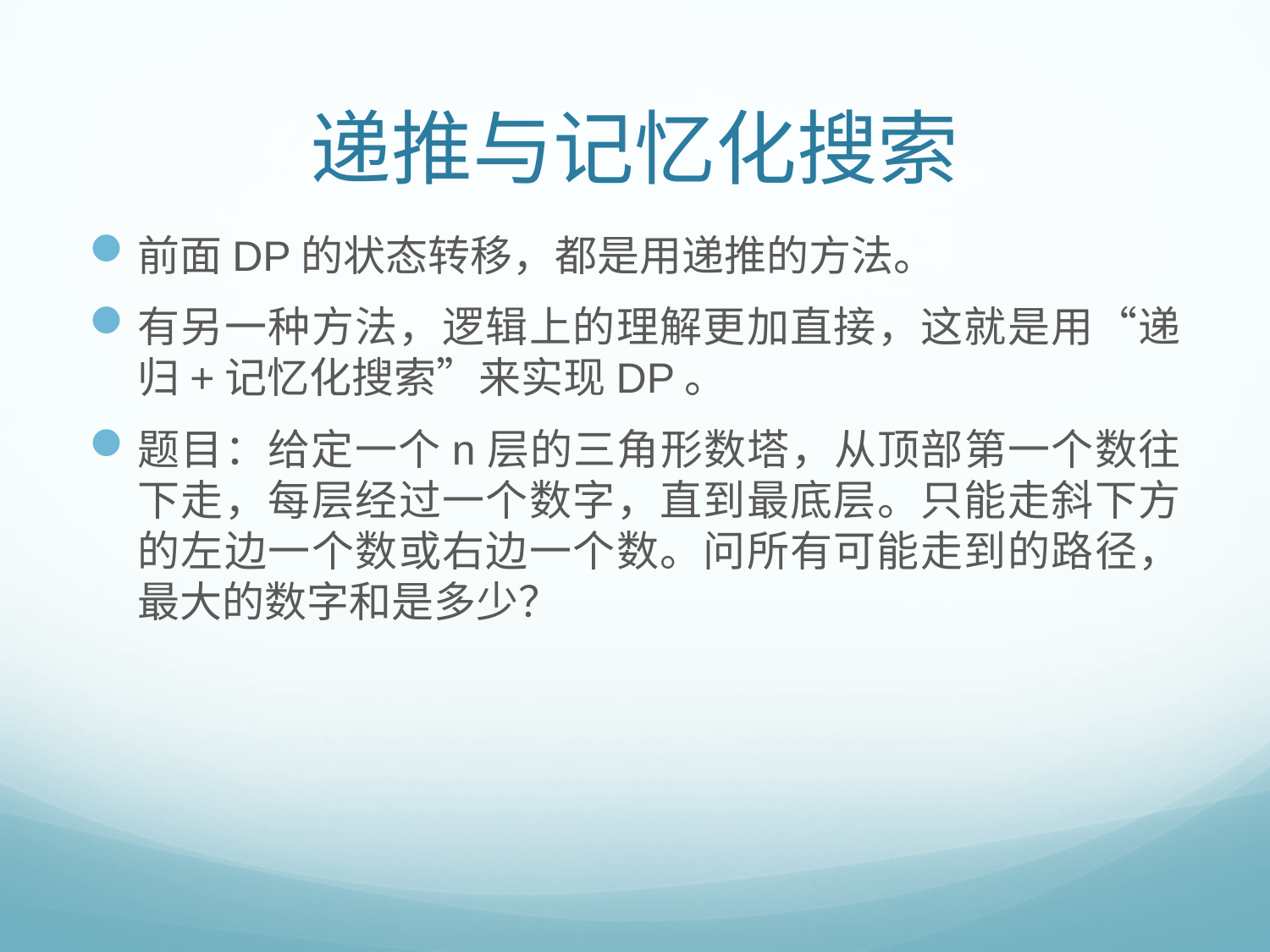

# 递推与记忆化搜索
前面DP的状态转移，都是用递推的方法。
有另一种方法，逻辑上的理解更加直接，这就是用“递归+记忆化搜索”来实现DP。
题目：给定一个n层的三角形数塔，从顶部第一个数往下走，每层经过一个数字，直到最底层。只能走斜下方的左边一个数或右边一个数。问所有可能走到的路径，最大的数字和是多少？